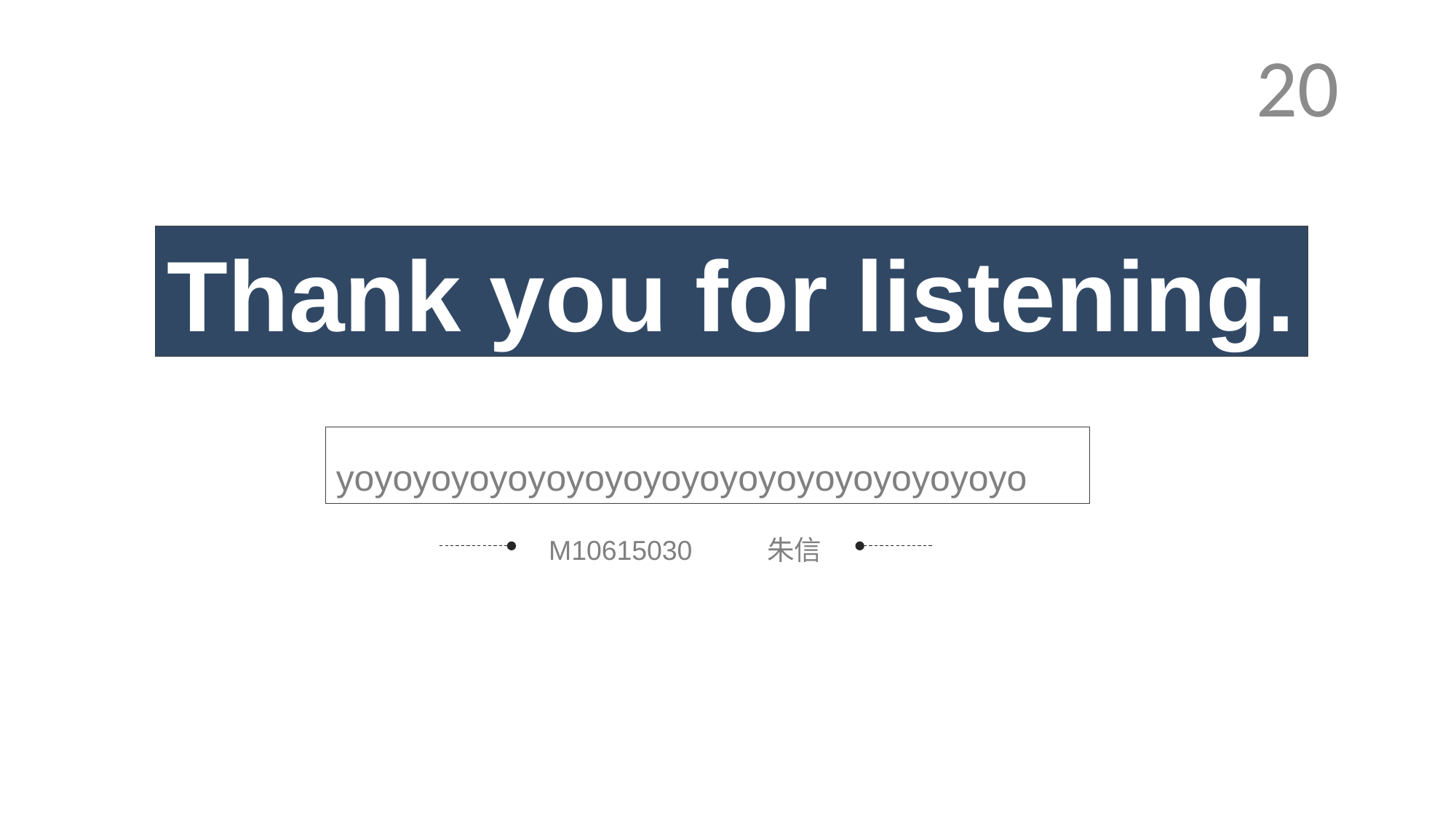

20
Thank you for listening.
yoyoyoyoyoyoyoyoyoyoyoyoyoyoyoyoyoyo
M10615030	朱信